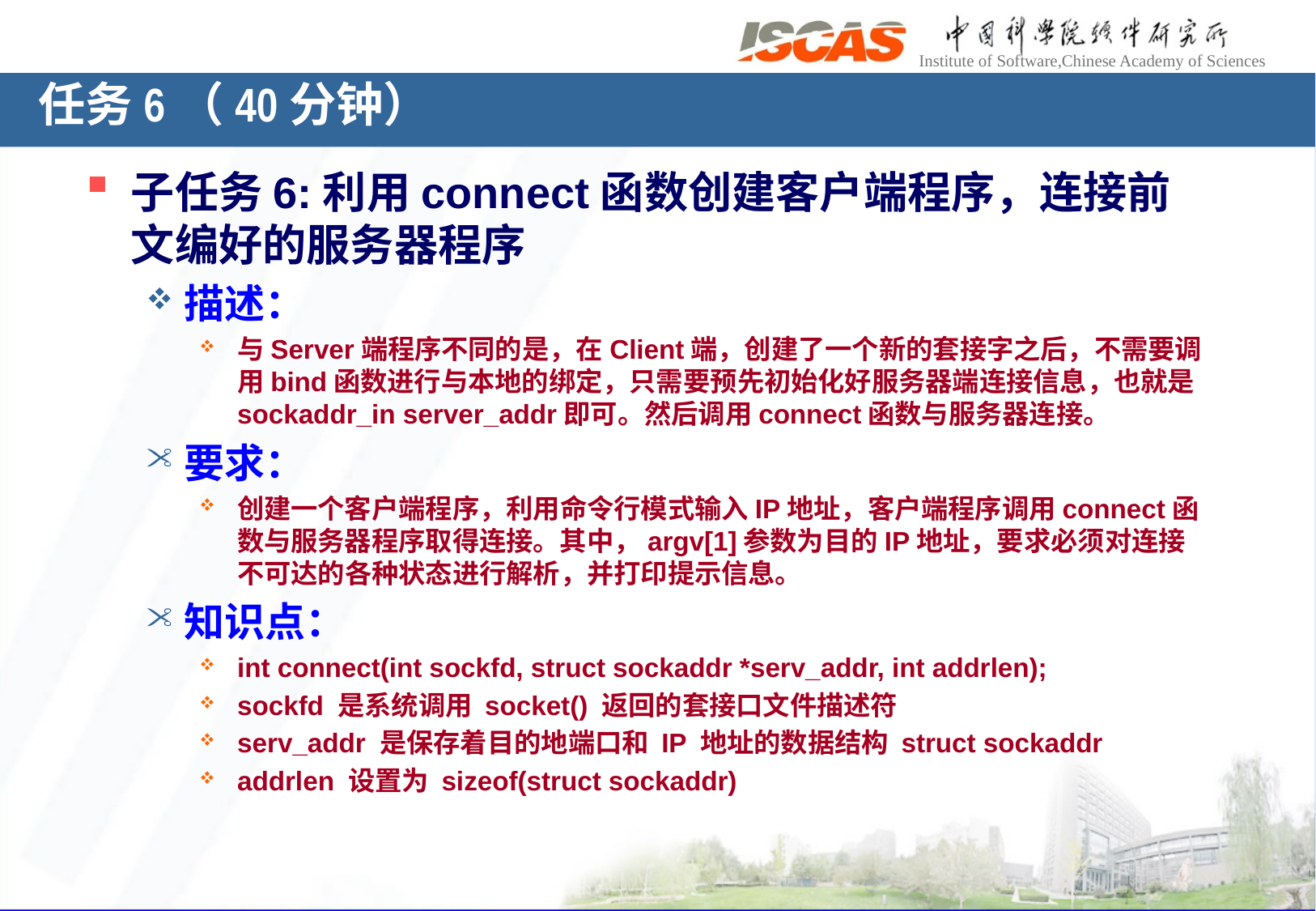

# 任务6（40分钟）
子任务6:利用connect函数创建客户端程序，连接前文编好的服务器程序
描述：
与Server端程序不同的是，在Client端，创建了一个新的套接字之后，不需要调用bind函数进行与本地的绑定，只需要预先初始化好服务器端连接信息，也就是sockaddr_in server_addr即可。然后调用connect函数与服务器连接。
要求：
创建一个客户端程序，利用命令行模式输入IP地址，客户端程序调用connect函数与服务器程序取得连接。其中，argv[1]参数为目的IP地址，要求必须对连接不可达的各种状态进行解析，并打印提示信息。
知识点：
int connect(int sockfd, struct sockaddr *serv_addr, int addrlen);
sockfd 是系统调用 socket() 返回的套接口文件描述符
serv_addr 是保存着目的地端口和 IP 地址的数据结构 struct sockaddr
addrlen 设置为 sizeof(struct sockaddr)